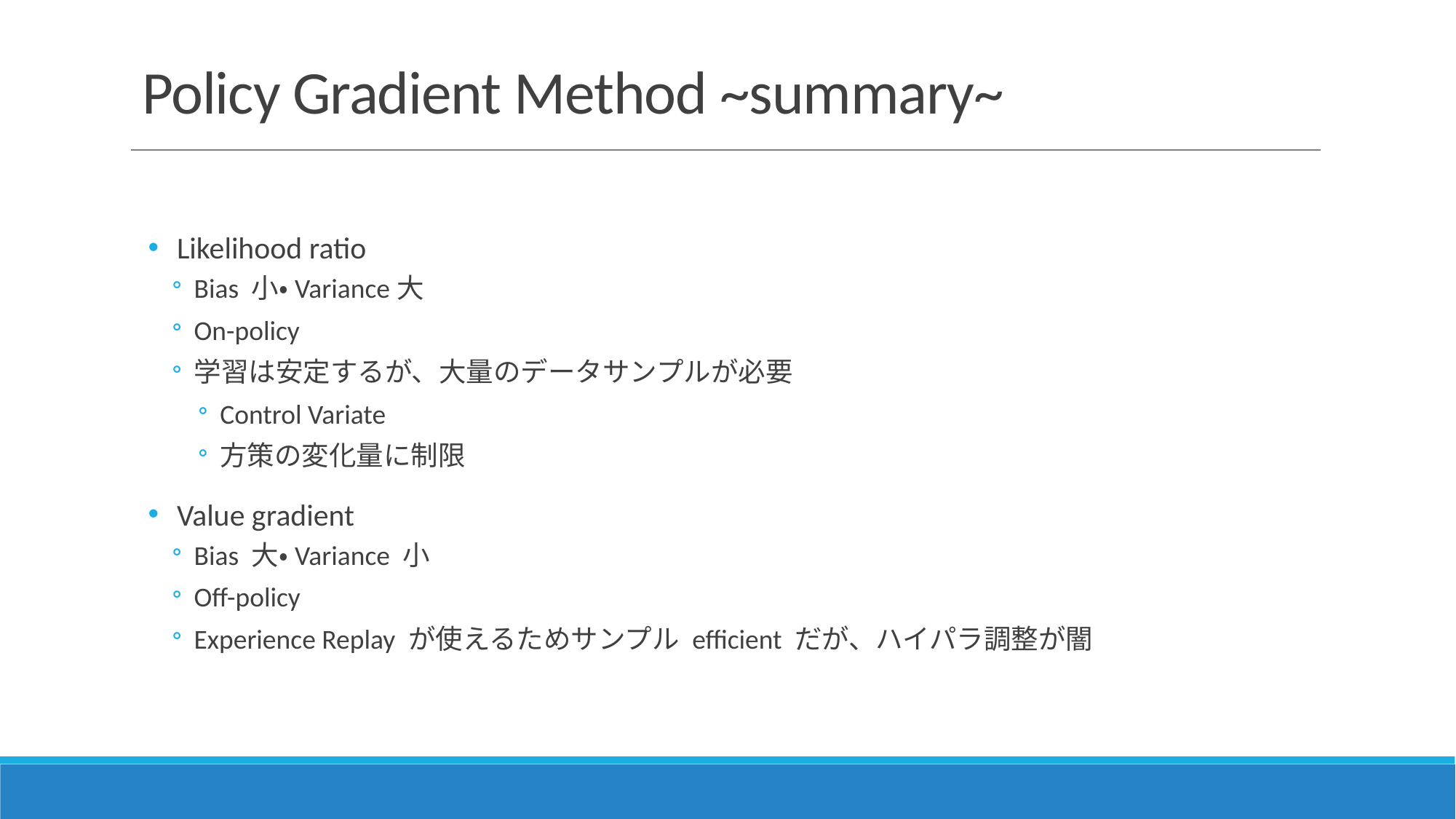

# Policy Gradient Method ~summary~

Likelihood ratio
Bias 小・Variance大
On-policy
学習は安定するが、大量のデータサンプルが必要
Control Variate
方策の変化量に制限
Value gradient
Bias 大・Variance 小
Off-policy
Experience Replay が使えるためサンプル efficient だが、ハイパラ調整が闇